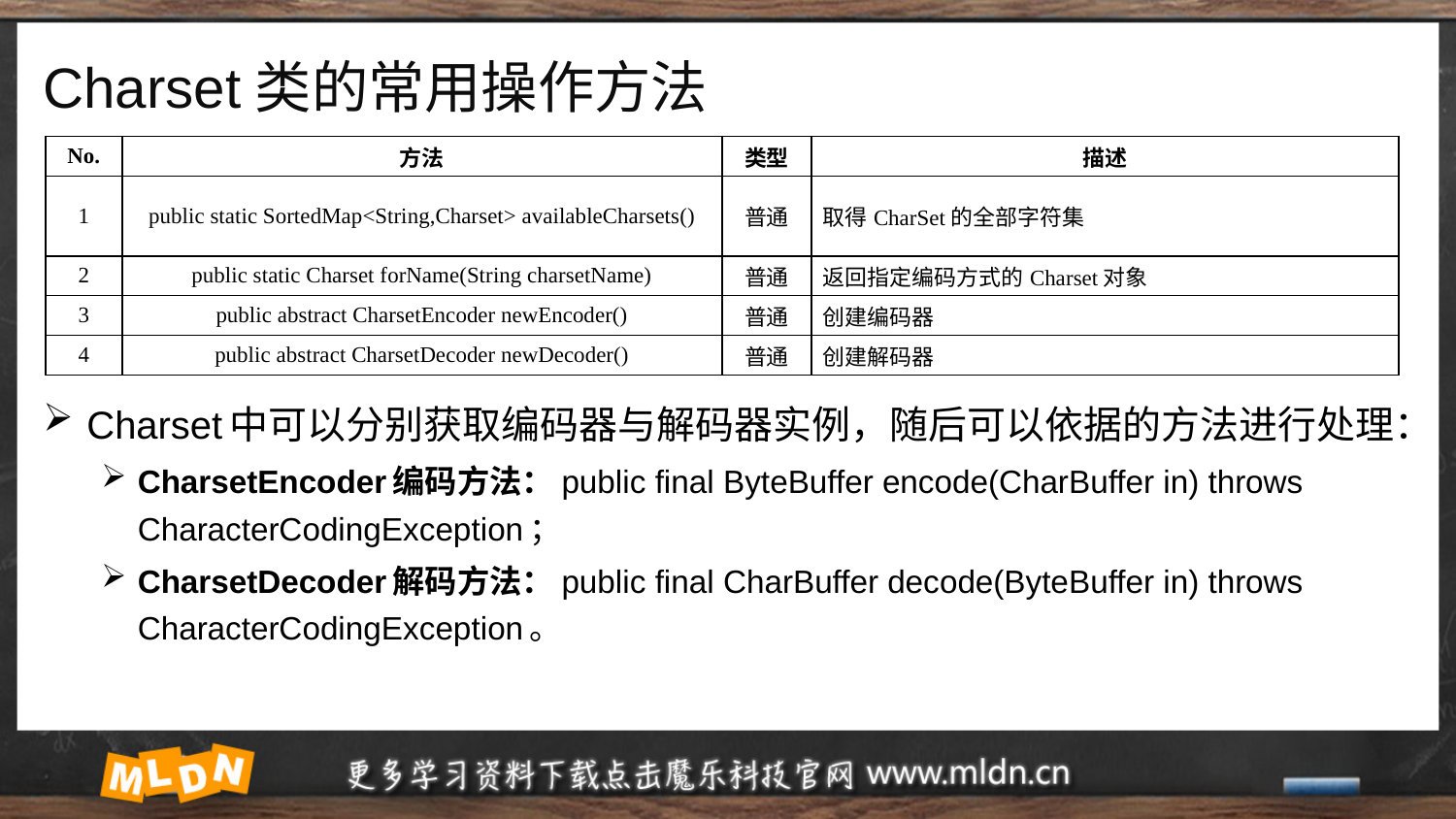

# Charset类的常用操作方法
| No. | 方法 | 类型 | 描述 |
| --- | --- | --- | --- |
| 1 | public static SortedMap<String,Charset> availableCharsets() | 普通 | 取得CharSet的全部字符集 |
| 2 | public static Charset forName(String charsetName) | 普通 | 返回指定编码方式的Charset对象 |
| 3 | public abstract CharsetEncoder newEncoder() | 普通 | 创建编码器 |
| 4 | public abstract CharsetDecoder newDecoder() | 普通 | 创建解码器 |
Charset中可以分别获取编码器与解码器实例，随后可以依据的方法进行处理：
CharsetEncoder编码方法：public final ByteBuffer encode(CharBuffer in) throws CharacterCodingException；
CharsetDecoder解码方法：public final CharBuffer decode(ByteBuffer in) throws CharacterCodingException。